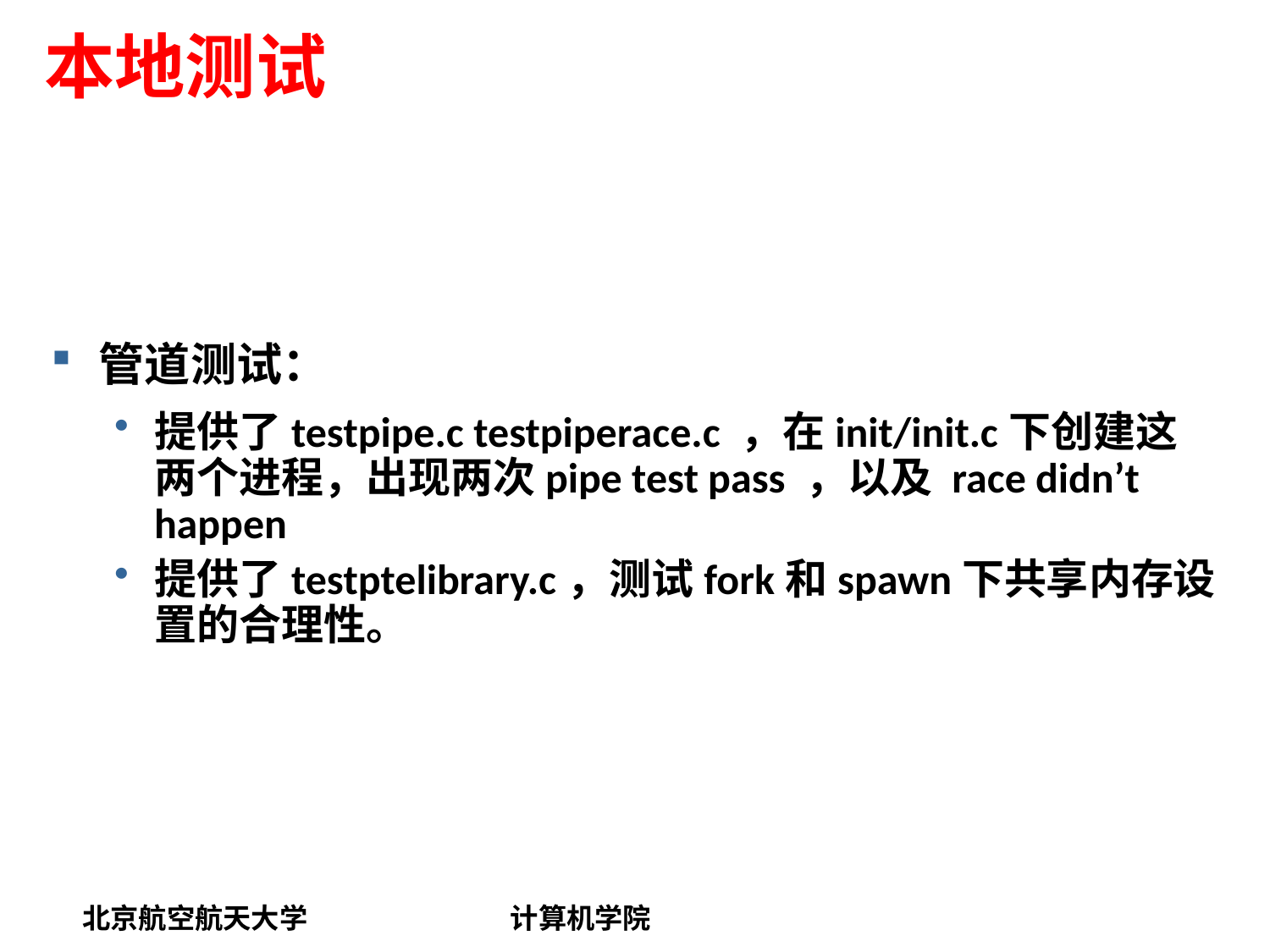

# 本地测试
管道测试：
提供了testpipe.c testpiperace.c ，在init/init.c下创建这两个进程，出现两次pipe test pass ，以及 race didn’t happen
提供了testptelibrary.c，测试fork和spawn下共享内存设置的合理性。